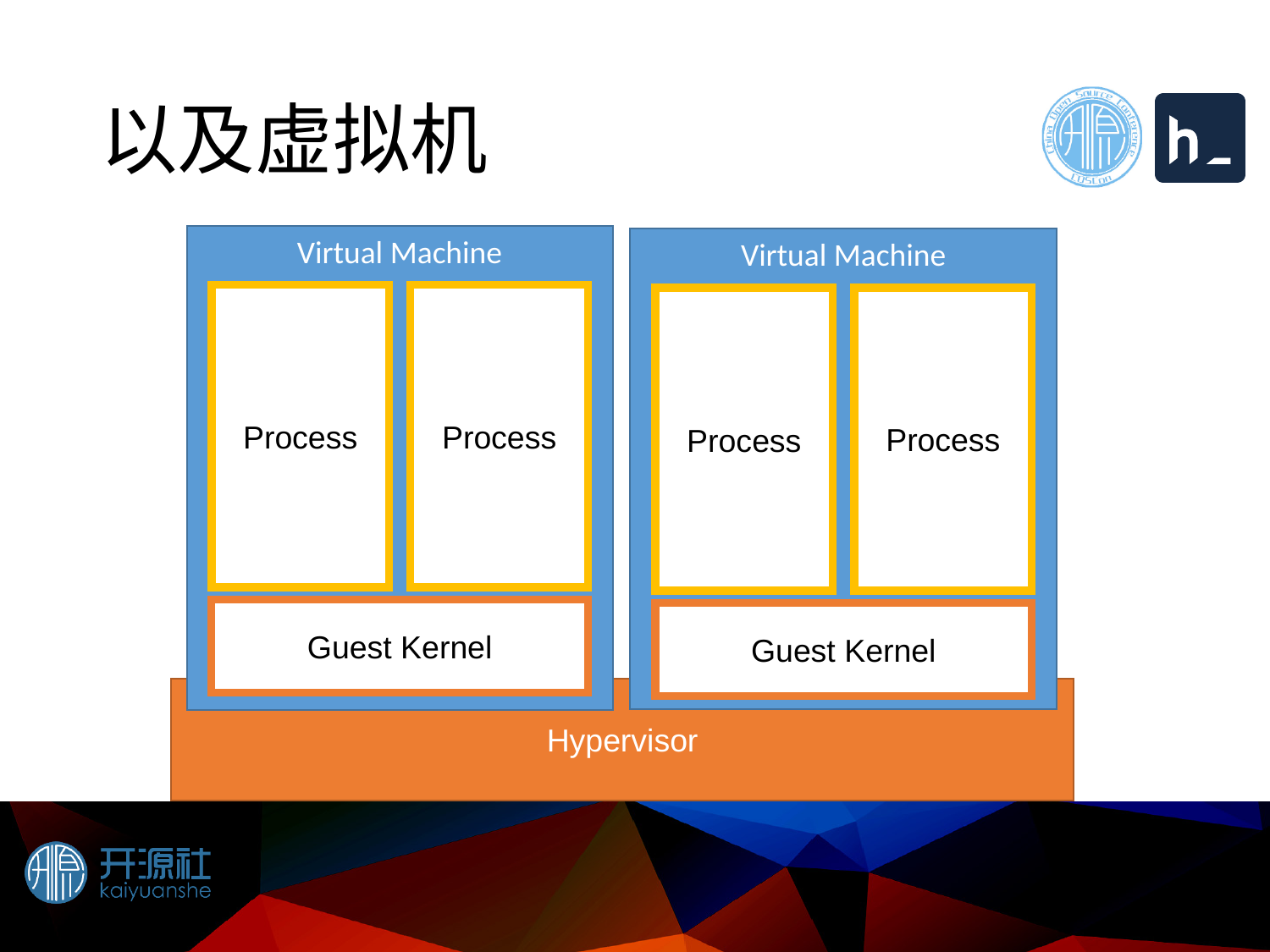

# 以及虚拟机
Virtual Machine

Virtual Machine
Process
Process
Process
Process
Guest Kernel
Guest Kernel
Hypervisor